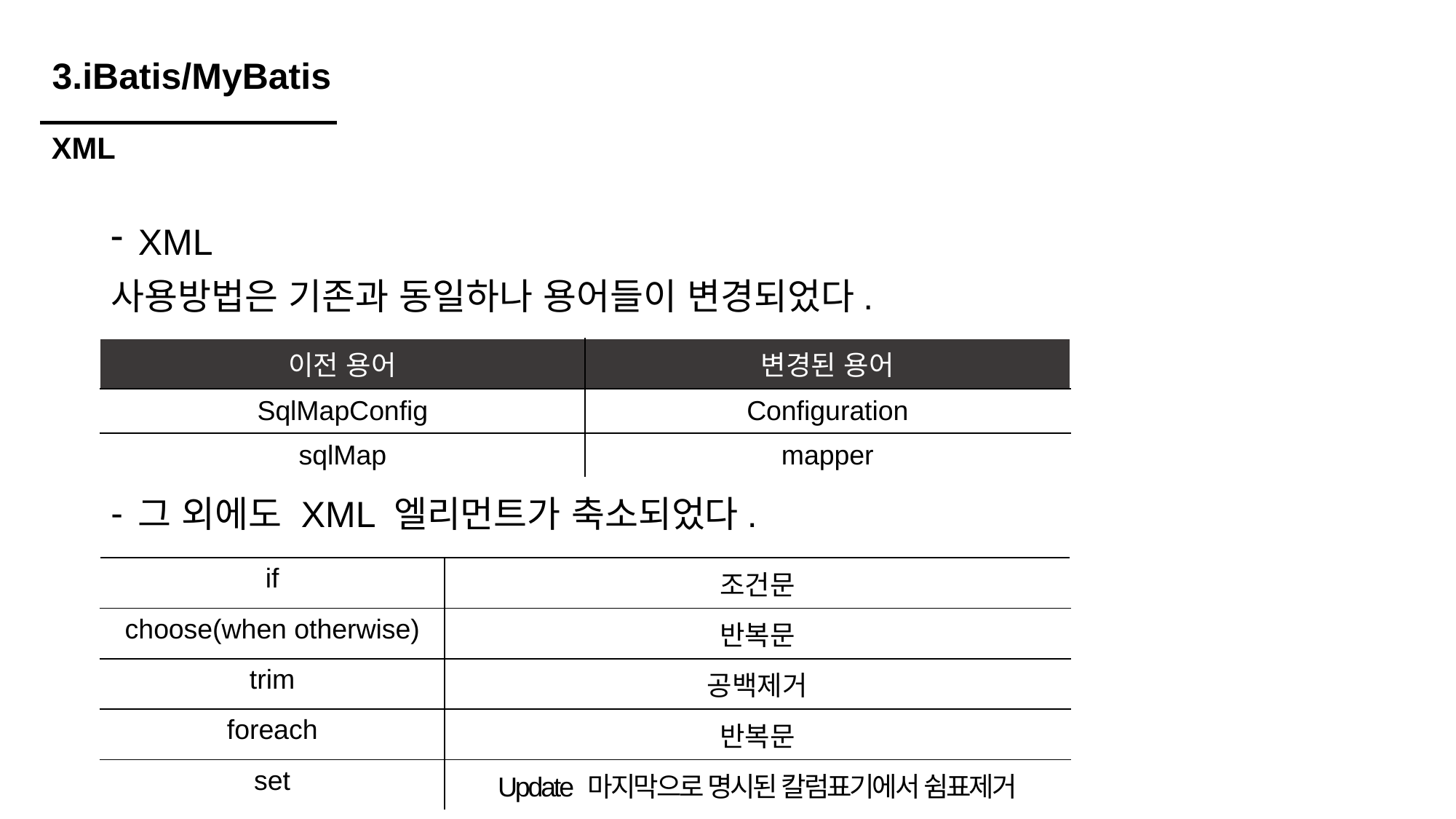

# 3.iBatis/MyBatis
XML
XML
사용방법은 기존과 동일하나 용어들이 변경되었다.

그 외에도 XML 엘리먼트가 축소되었다.

| 이전 용어 | 변경된 용어 |
| --- | --- |
| SqlMapConfig | Configuration |
| sqlMap | mapper |
| if | 조건문 |
| --- | --- |
| choose(when otherwise) | 반복문 |
| trim | 공백제거 |
| foreach | 반복문 |
| set | Update 마지막으로 명시된 칼럼표기에서 쉼표제거 |